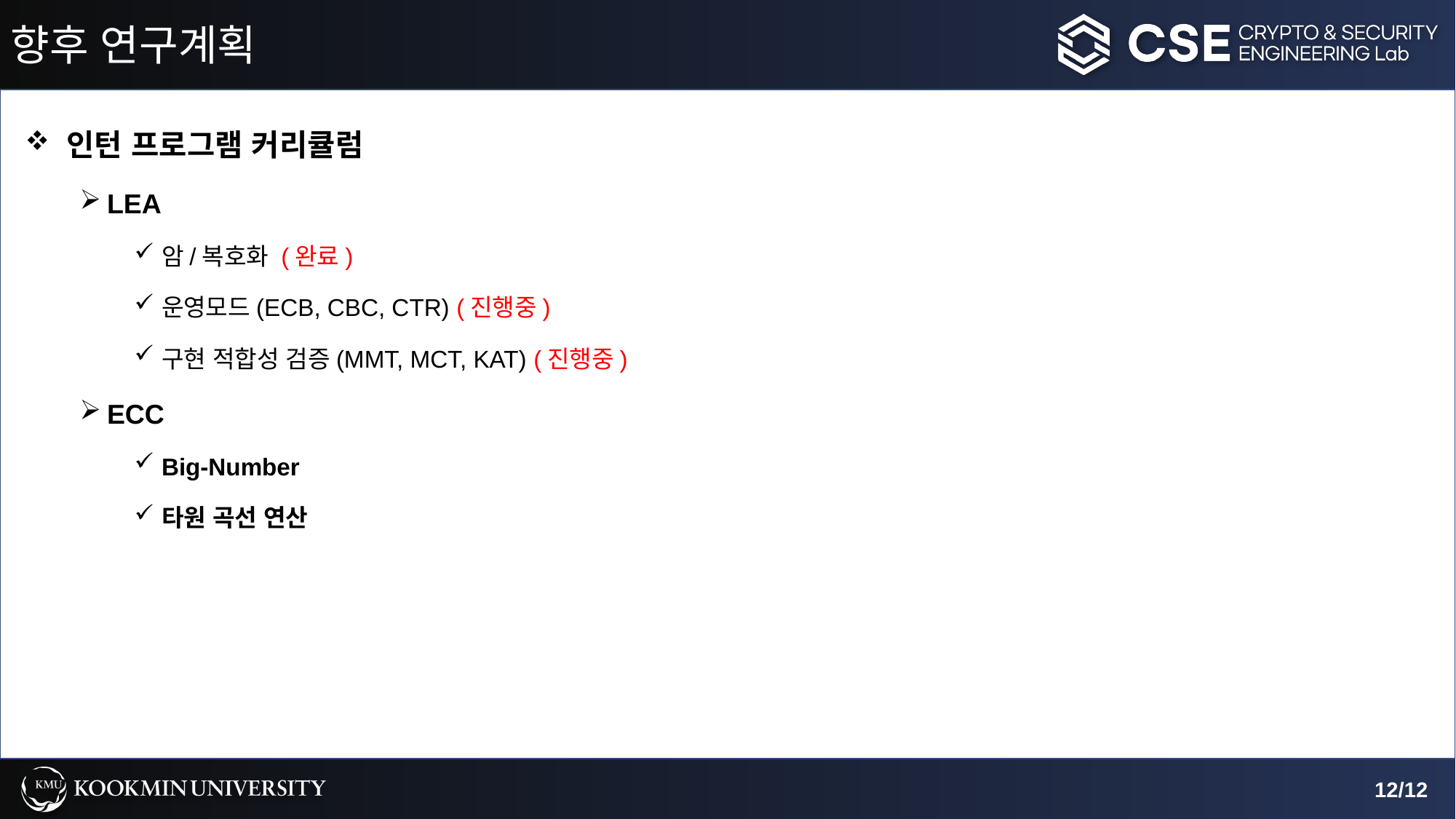

# 향후 연구계획
 인턴 프로그램 커리큘럼
LEA
암/복호화 (완료)
운영모드(ECB, CBC, CTR) (진행중)
구현 적합성 검증(MMT, MCT, KAT) (진행중)
ECC
Big-Number
타원 곡선 연산